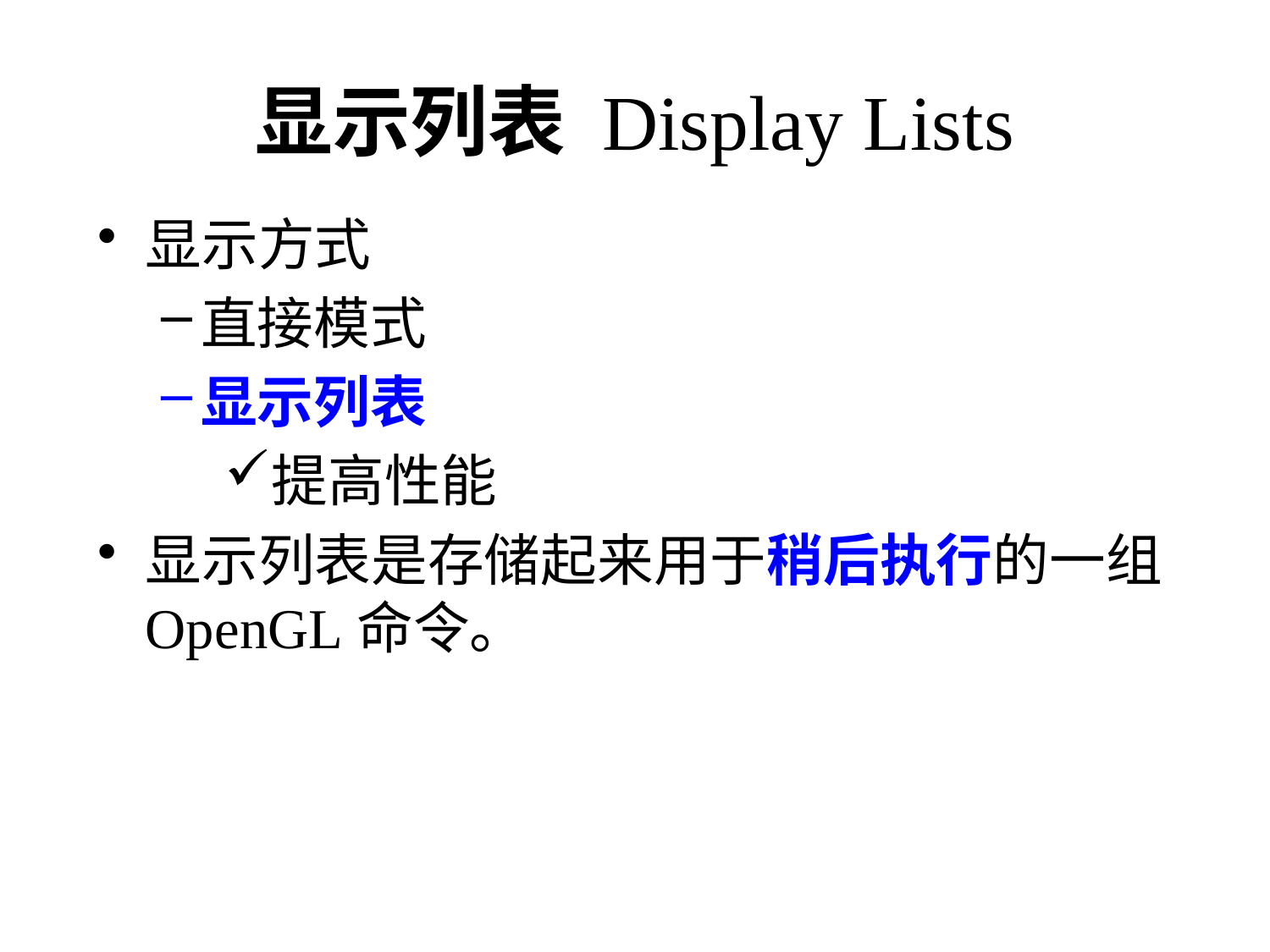

# 显示列表 Display Lists
显示方式
直接模式
显示列表
提高性能
显示列表是存储起来用于稍后执行的一组OpenGL命令。